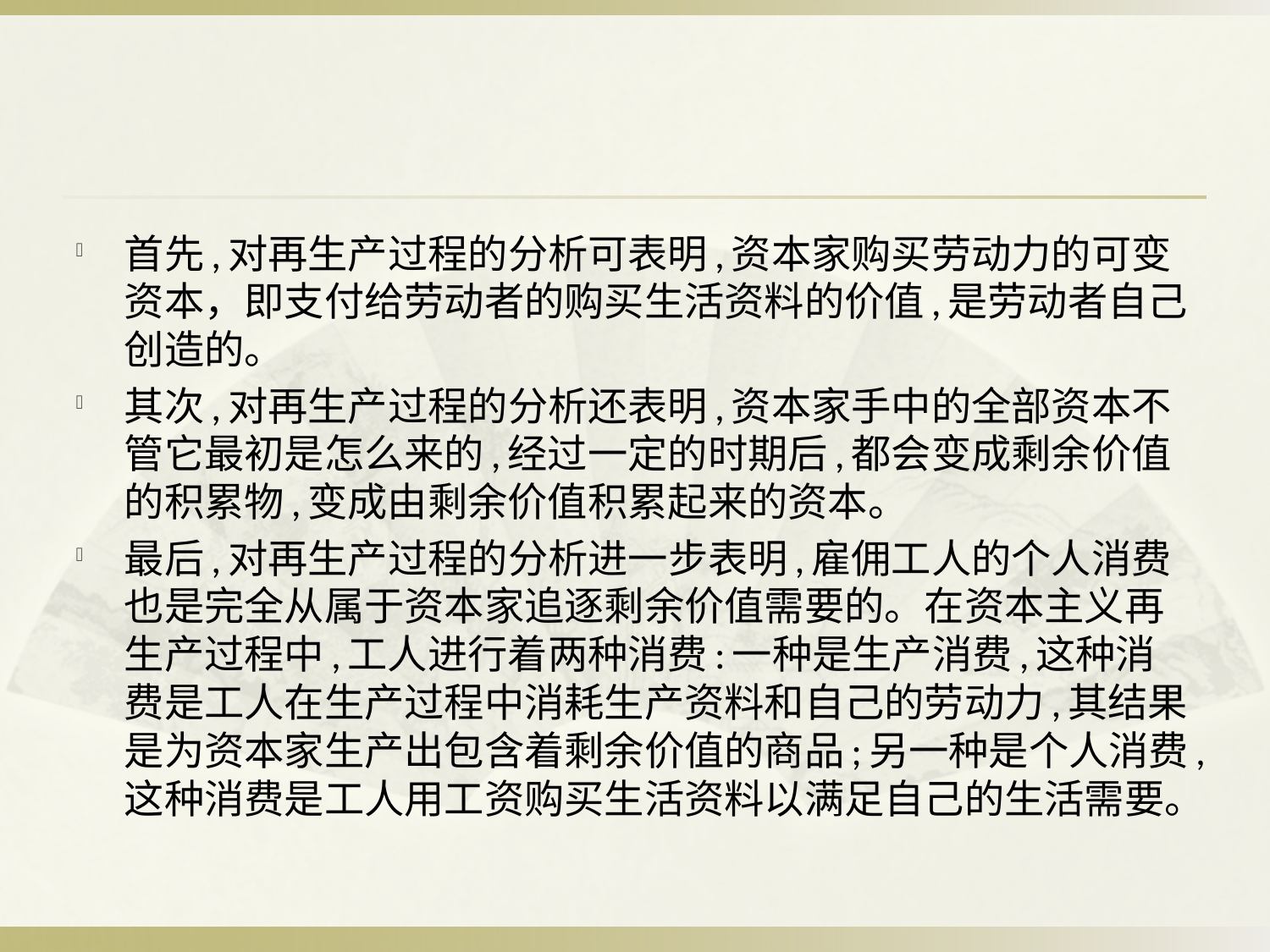

#
首先,对再生产过程的分析可表明,资本家购买劳动力的可变资本，即支付给劳动者的购买生活资料的价值,是劳动者自己创造的。
其次,对再生产过程的分析还表明,资本家手中的全部资本不管它最初是怎么来的,经过一定的时期后,都会变成剩余价值的积累物,变成由剩余价值积累起来的资本。
最后,对再生产过程的分析进一步表明,雇佣工人的个人消费也是完全从属于资本家追逐剩余价值需要的。在资本主义再生产过程中,工人进行着两种消费:一种是生产消费,这种消费是工人在生产过程中消耗生产资料和自己的劳动力,其结果是为资本家生产出包含着剩余价值的商品;另一种是个人消费,这种消费是工人用工资购买生活资料以满足自己的生活需要。